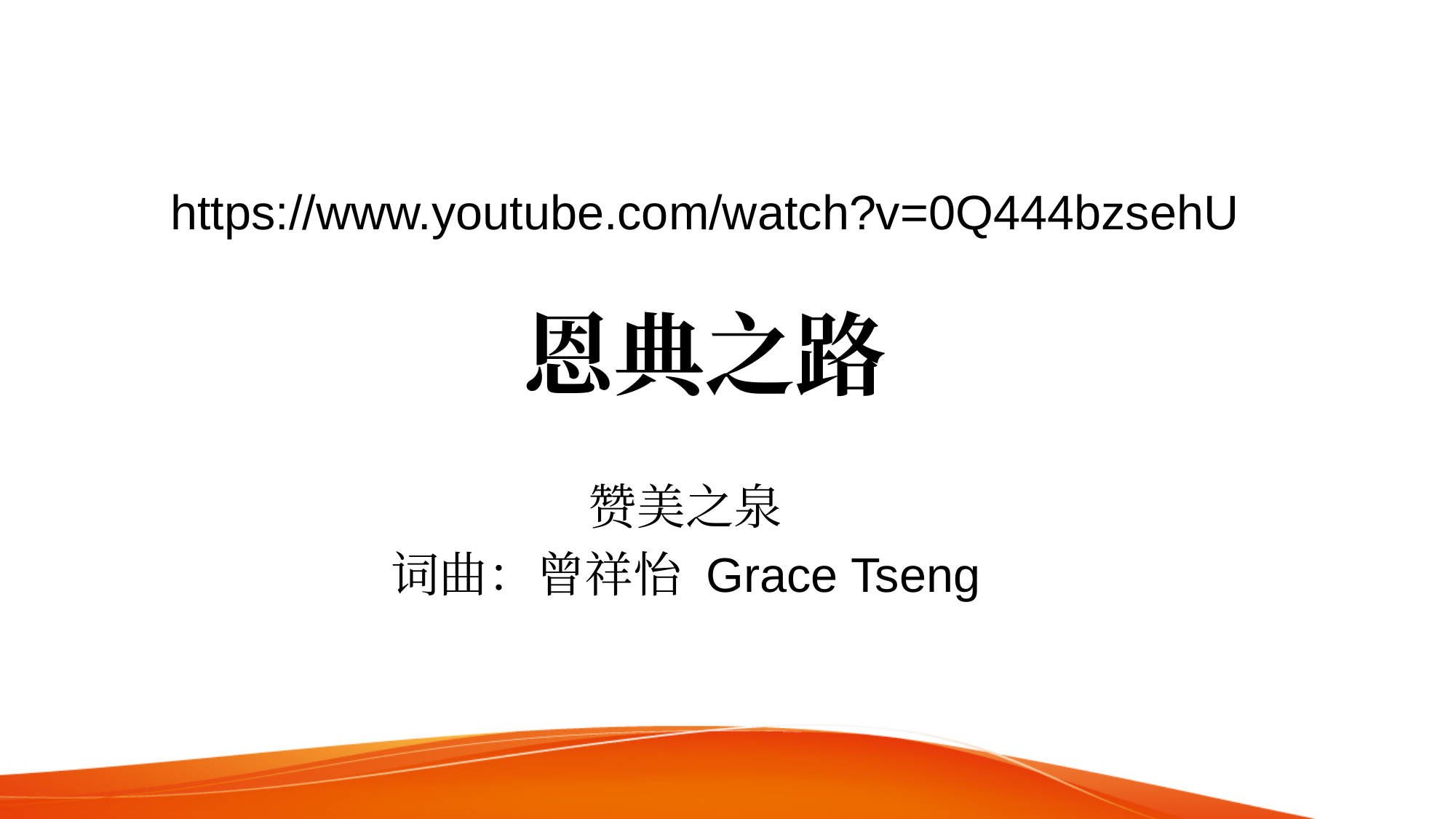

#
https://www.youtube.com/watch?v=0Q444bzsehU

恩典之路

赞美之泉
词曲：曾祥怡 Grace Tseng